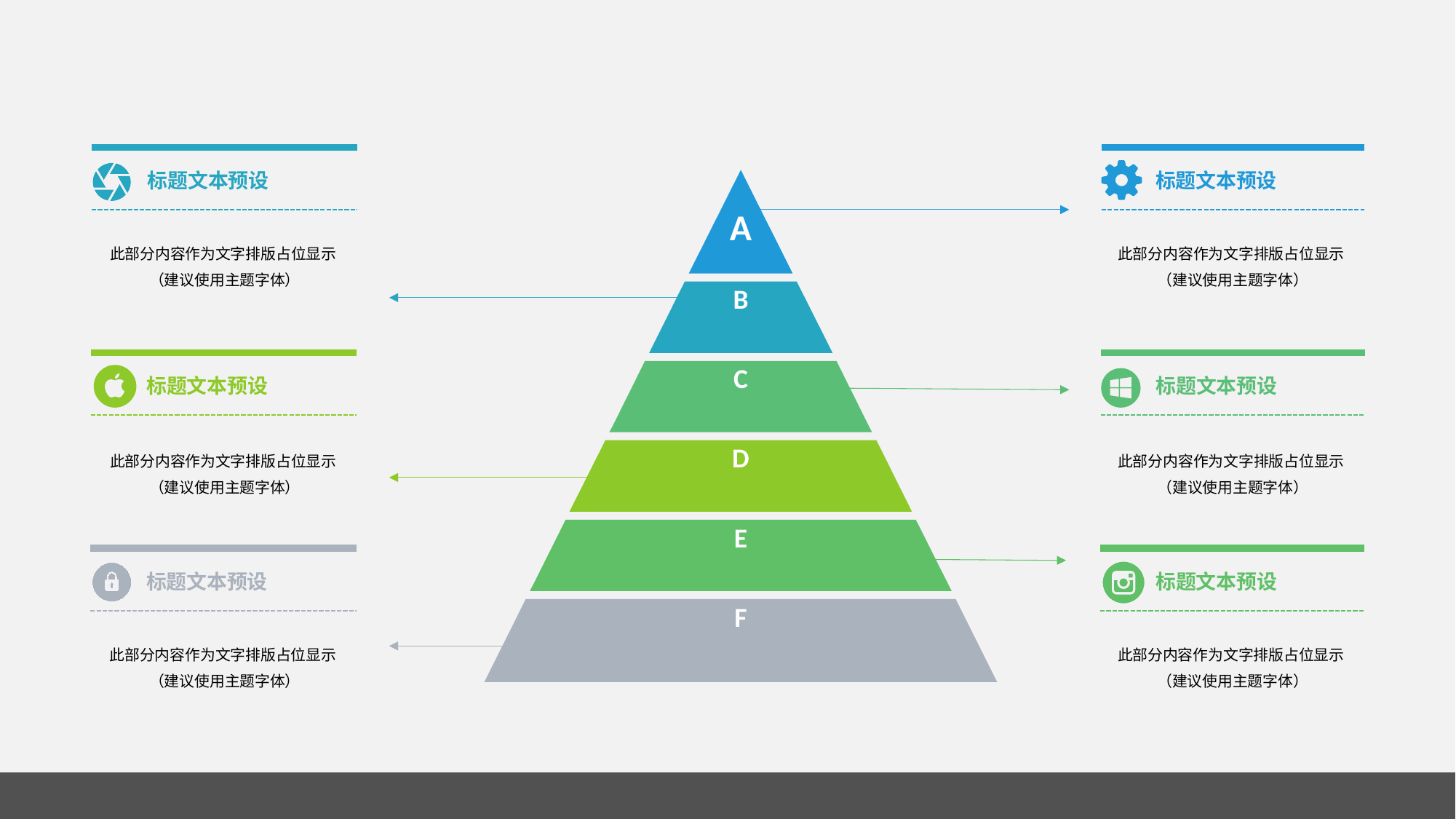

标题文本预设

标题文本预设
A
此部分内容作为文字排版占位显示
（建议使用主题字体）
此部分内容作为文字排版占位显示
（建议使用主题字体）
B
标题文本预设
标题文本预设
C

此部分内容作为文字排版占位显示
（建议使用主题字体）
此部分内容作为文字排版占位显示
（建议使用主题字体）
D
E
标题文本预设
标题文本预设

F
此部分内容作为文字排版占位显示
（建议使用主题字体）
此部分内容作为文字排版占位显示
（建议使用主题字体）